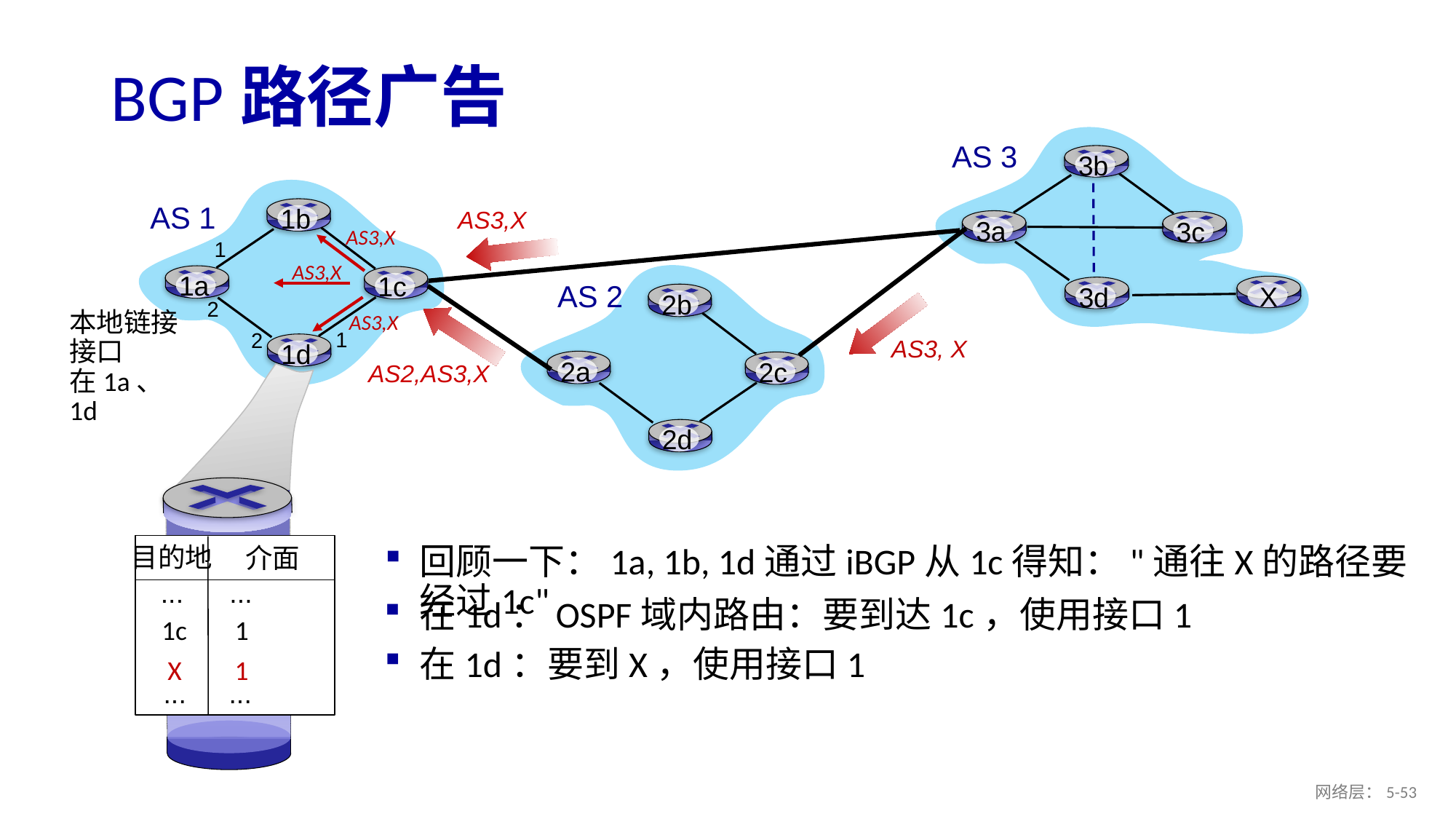

# BGP路径广告

AS 3
3b

3a

3c

3d

1b

1a

1c

1d

AS 1

2b

2a

2c

2d

AS 2

  X

AS3,X

AS3,X
AS3,X
AS3,X
1
2
1
2
本地链接接口
在1a、1d

AS3, X

AS2,AS3,X

目的地
介面

...
...

...
...

回顾一下：1a, 1b, 1d通过iBGP从1c得知："通往X的路径要经过1c"
在1d：OSPF域内路由：要到达1c，使用接口1
1
1c
在1d：要到X，使用接口1
X
1
网络层：5-53